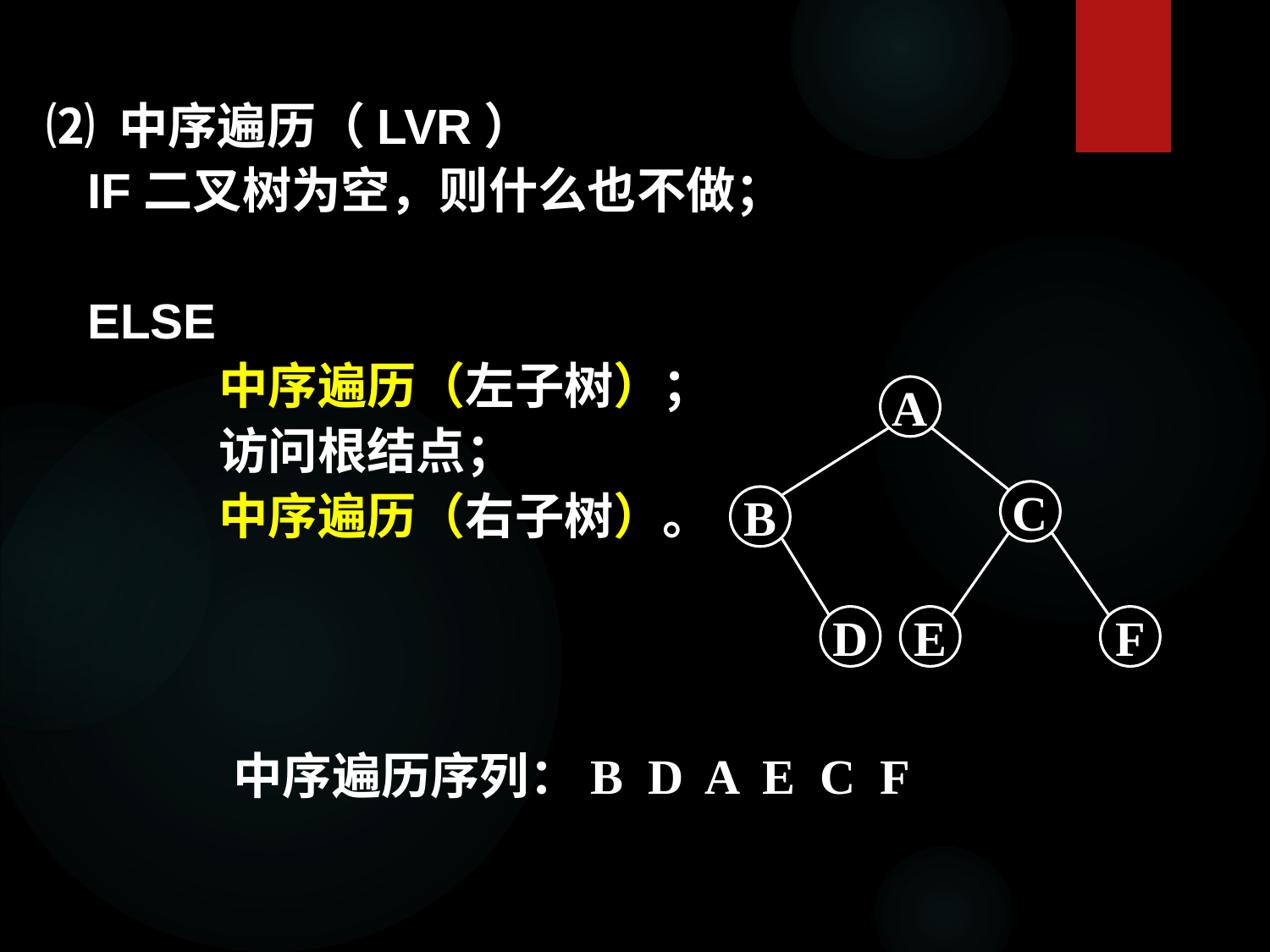

⑵ 中序遍历（LVR）
   IF二叉树为空，则什么也不做；
   ELSE
   中序遍历（左子树）；
   访问根结点；
   中序遍历（右子树）。
A
C
B
D
E
F
中序遍历序列：B  D  A  E  C  F